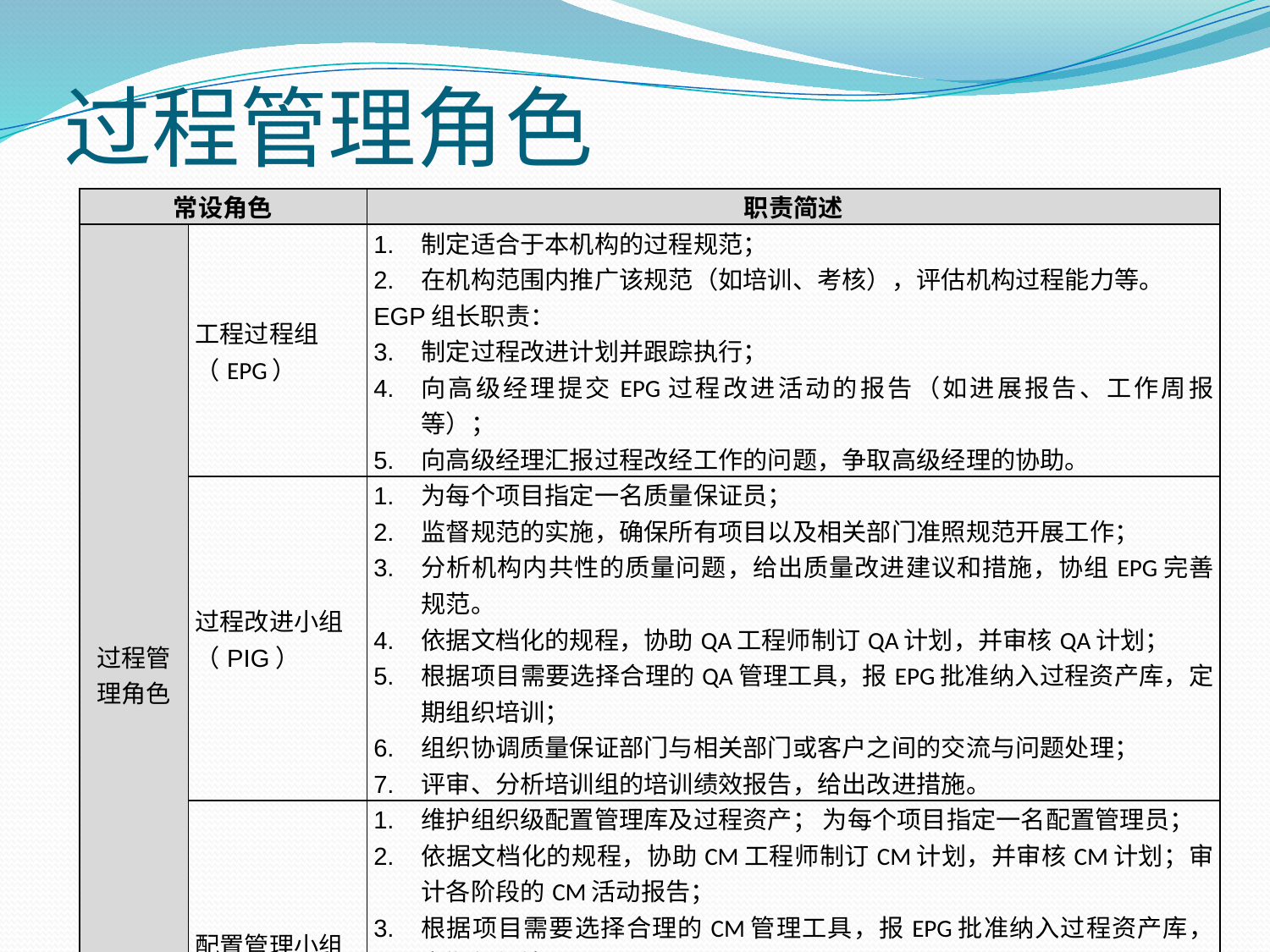

# 过程管理角色
| 常设角色 |  | 职责简述 |
| --- | --- | --- |
| 过程管理角色 | 工程过程组 （EPG） | 制定适合于本机构的过程规范； 在机构范围内推广该规范（如培训、考核），评估机构过程能力等。 EGP组长职责： 制定过程改进计划并跟踪执行； 向高级经理提交EPG过程改进活动的报告（如进展报告、工作周报等）； 向高级经理汇报过程改经工作的问题，争取高级经理的协助。 |
|  | 过程改进小组 （PIG） | 为每个项目指定一名质量保证员； 监督规范的实施，确保所有项目以及相关部门准照规范开展工作； 分析机构内共性的质量问题，给出质量改进建议和措施，协组EPG完善规范。 依据文档化的规程，协助QA工程师制订QA计划，并审核QA计划； 根据项目需要选择合理的QA管理工具，报EPG批准纳入过程资产库，定期组织培训； 组织协调质量保证部门与相关部门或客户之间的交流与问题处理； 评审、分析培训组的培训绩效报告，给出改进措施。 |
|  | 配置管理小组 （CMG） | 维护组织级配置管理库及过程资产； 为每个项目指定一名配置管理员； 依据文档化的规程，协助CM工程师制订CM计划，并审核CM计划；审计各阶段的CM活动报告； 根据项目需要选择合理的CM管理工具，报EPG批准纳入过程资产库，定期组织培训； 根据CM工程师提交的CM活动报告，定期进行测量、分析，形成分析结果，给出改进措施，实现配置管理过程持续改进； 组织协调CM工程师与软件工程师或技术服务部门之间的工作交流与问题处理； |